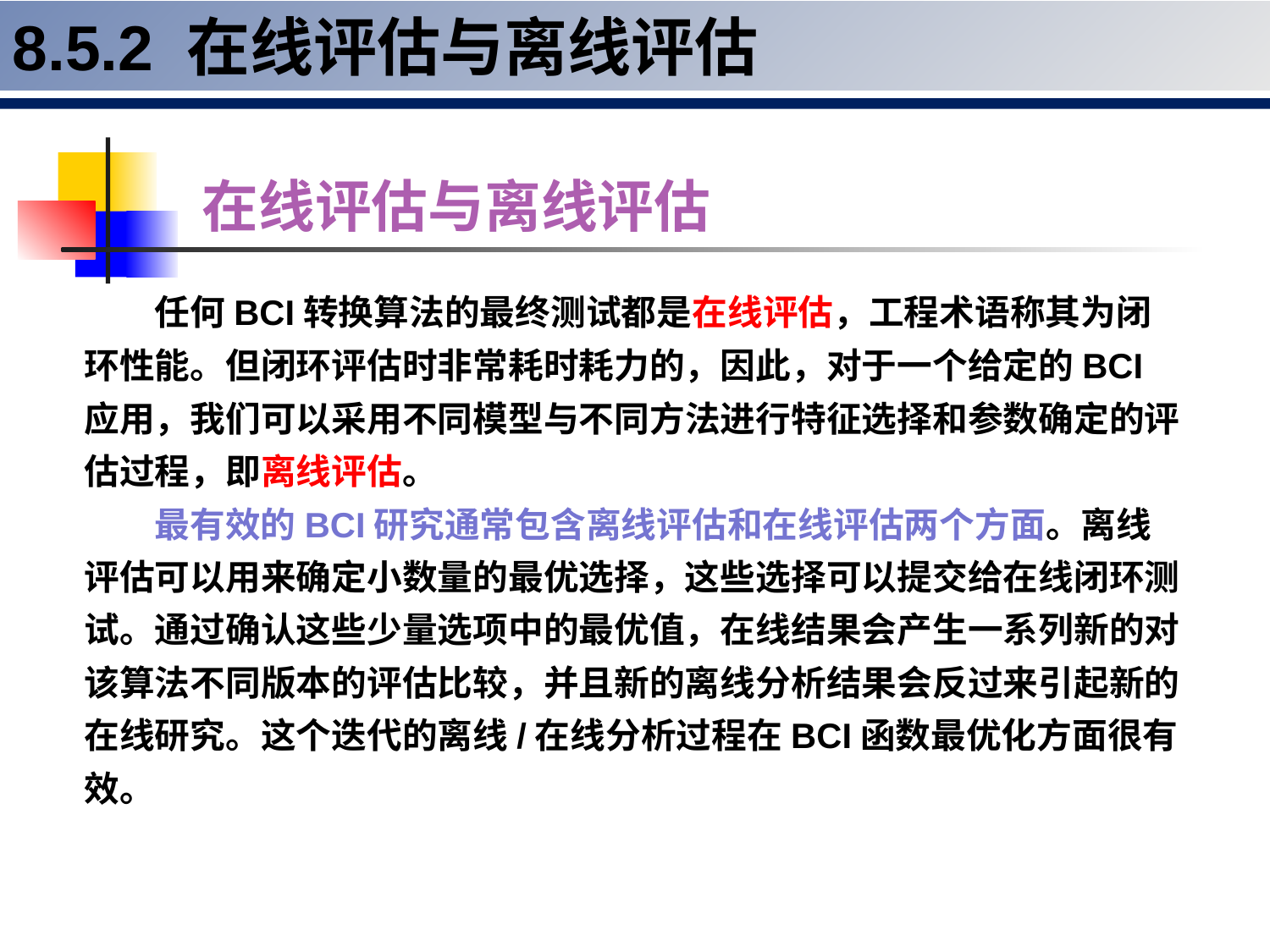

8.5.2 在线评估与离线评估

在线评估与离线评估
任何BCI转换算法的最终测试都是在线评估，工程术语称其为闭环性能。但闭环评估时非常耗时耗力的，因此，对于一个给定的BCI应用，我们可以采用不同模型与不同方法进行特征选择和参数确定的评估过程，即离线评估。
最有效的BCI研究通常包含离线评估和在线评估两个方面。离线评估可以用来确定小数量的最优选择，这些选择可以提交给在线闭环测试。通过确认这些少量选项中的最优值，在线结果会产生一系列新的对该算法不同版本的评估比较，并且新的离线分析结果会反过来引起新的在线研究。这个迭代的离线/在线分析过程在BCI函数最优化方面很有效。